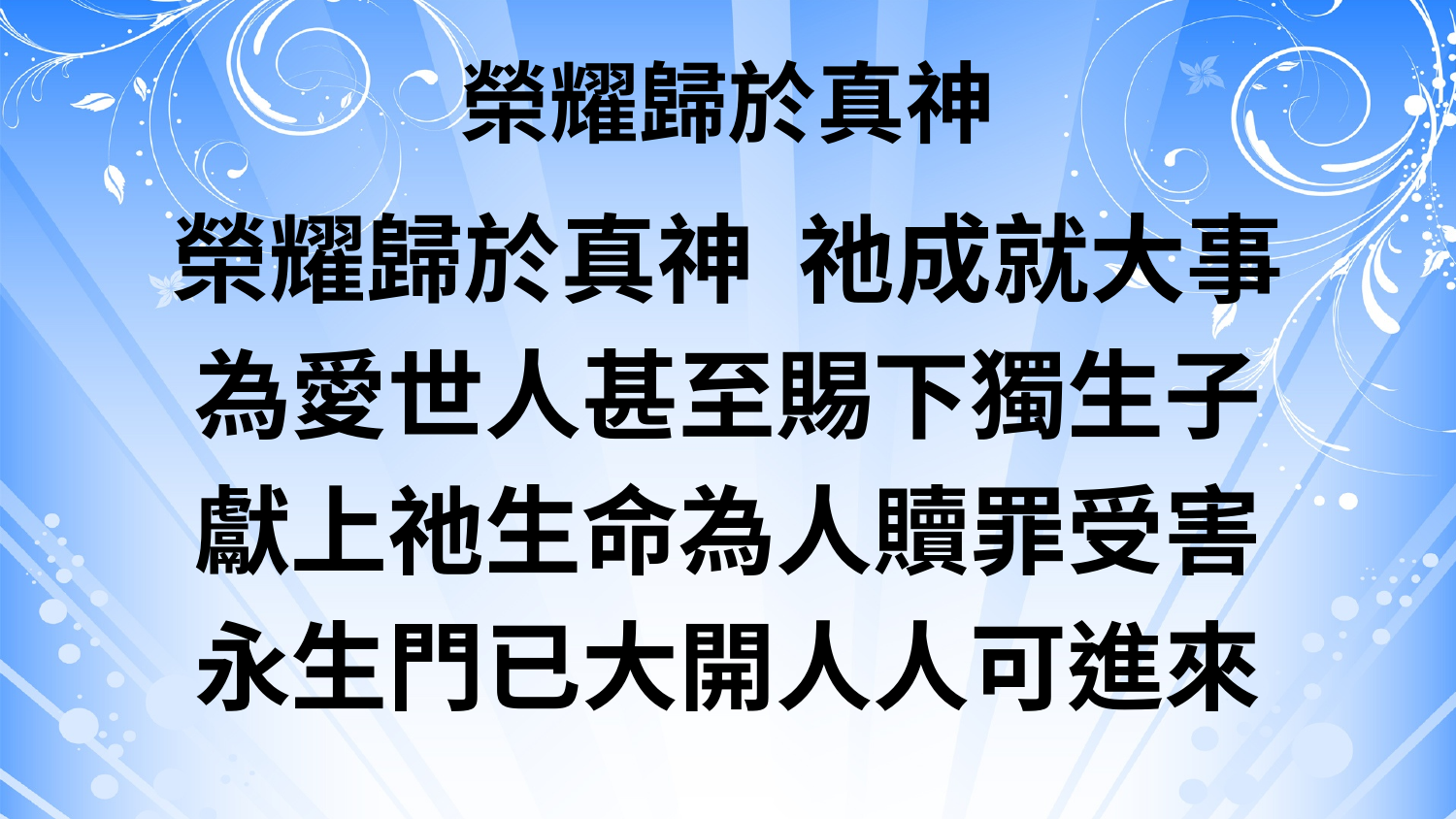

# 榮耀歸於真神
榮耀歸於真神  祂成就大事
為愛世人甚至賜下獨生子
獻上祂生命為人贖罪受害
永生門已大開人人可進來